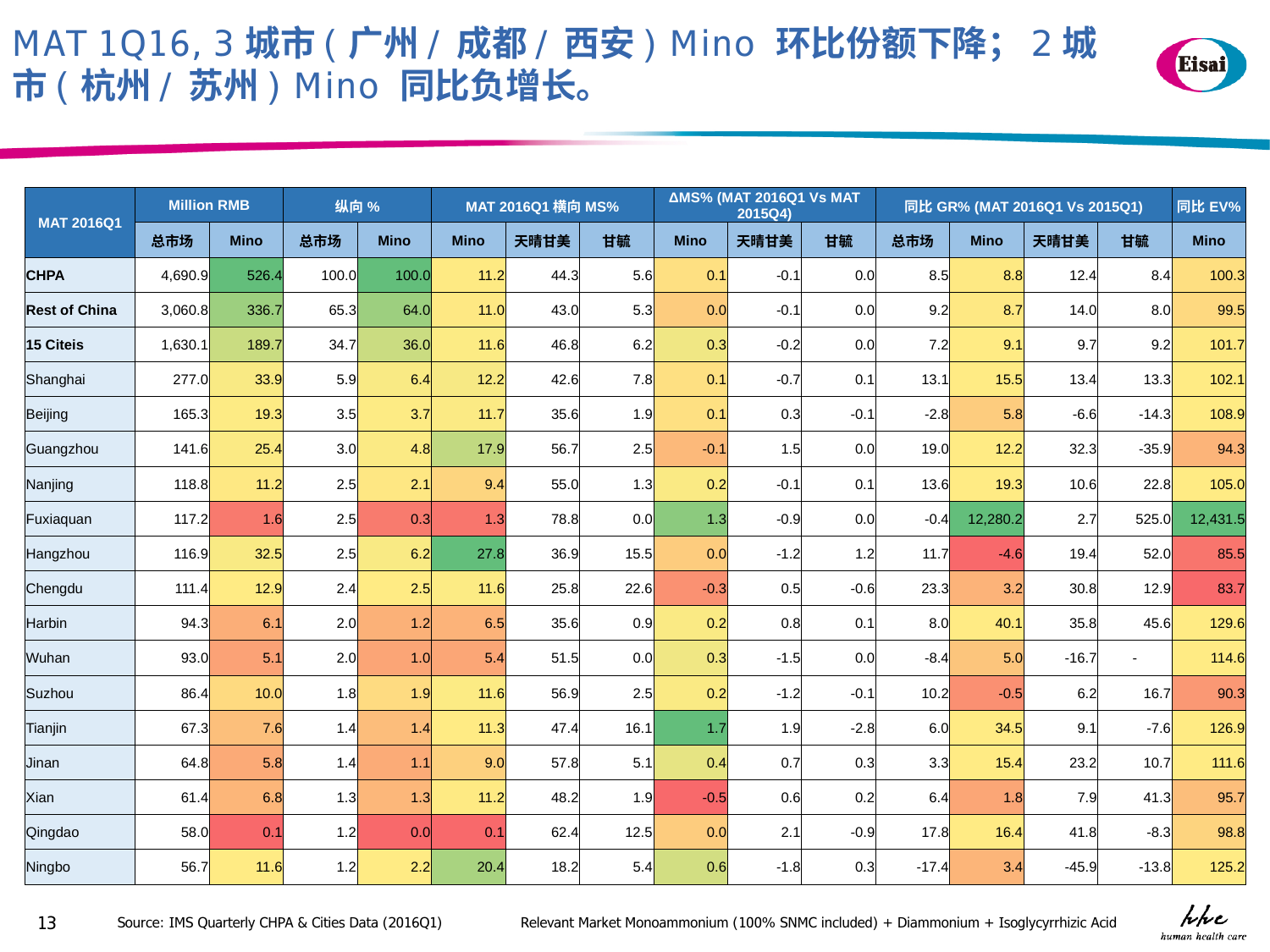

MAT 1Q16, 3城市(广州/成都/西安) Mino 环比份额下降；2城市(杭州/苏州) Mino 同比负增长。
| MAT 2016Q1 | Million RMB |  | 纵向% |  | MAT 2016Q1横向MS% |  |  | ΔMS% (MAT 2016Q1 Vs MAT 2015Q4) |  |  | 同比GR% (MAT 2016Q1 Vs 2015Q1) |  |  |  | 同比EV% |
| --- | --- | --- | --- | --- | --- | --- | --- | --- | --- | --- | --- | --- | --- | --- | --- |
|  | 总市场 | Mino | 总市场 | Mino | Mino | 天晴甘美 | 甘毓 | Mino | 天晴甘美 | 甘毓 | 总市场 | Mino | 天晴甘美 | 甘毓 | Mino |
| CHPA | 4,690.9 | 526.4 | 100.0 | 100.0 | 11.2 | 44.3 | 5.6 | 0.1 | -0.1 | 0.0 | 8.5 | 8.8 | 12.4 | 8.4 | 100.3 |
| Rest of China | 3,060.8 | 336.7 | 65.3 | 64.0 | 11.0 | 43.0 | 5.3 | 0.0 | -0.1 | 0.0 | 9.2 | 8.7 | 14.0 | 8.0 | 99.5 |
| 15 Citeis | 1,630.1 | 189.7 | 34.7 | 36.0 | 11.6 | 46.8 | 6.2 | 0.3 | -0.2 | 0.0 | 7.2 | 9.1 | 9.7 | 9.2 | 101.7 |
| Shanghai | 277.0 | 33.9 | 5.9 | 6.4 | 12.2 | 42.6 | 7.8 | 0.1 | -0.7 | 0.1 | 13.1 | 15.5 | 13.4 | 13.3 | 102.1 |
| Beijing | 165.3 | 19.3 | 3.5 | 3.7 | 11.7 | 35.6 | 1.9 | 0.1 | 0.3 | -0.1 | -2.8 | 5.8 | -6.6 | -14.3 | 108.9 |
| Guangzhou | 141.6 | 25.4 | 3.0 | 4.8 | 17.9 | 56.7 | 2.5 | -0.1 | 1.5 | 0.0 | 19.0 | 12.2 | 32.3 | -35.9 | 94.3 |
| Nanjing | 118.8 | 11.2 | 2.5 | 2.1 | 9.4 | 55.0 | 1.3 | 0.2 | -0.1 | 0.1 | 13.6 | 19.3 | 10.6 | 22.8 | 105.0 |
| Fuxiaquan | 117.2 | 1.6 | 2.5 | 0.3 | 1.3 | 78.8 | 0.0 | 1.3 | -0.9 | 0.0 | -0.4 | 12,280.2 | 2.7 | 525.0 | 12,431.5 |
| Hangzhou | 116.9 | 32.5 | 2.5 | 6.2 | 27.8 | 36.9 | 15.5 | 0.0 | -1.2 | 1.2 | 11.7 | -4.6 | 19.4 | 52.0 | 85.5 |
| Chengdu | 111.4 | 12.9 | 2.4 | 2.5 | 11.6 | 25.8 | 22.6 | -0.3 | 0.5 | -0.6 | 23.3 | 3.2 | 30.8 | 12.9 | 83.7 |
| Harbin | 94.3 | 6.1 | 2.0 | 1.2 | 6.5 | 35.6 | 0.9 | 0.2 | 0.8 | 0.1 | 8.0 | 40.1 | 35.8 | 45.6 | 129.6 |
| Wuhan | 93.0 | 5.1 | 2.0 | 1.0 | 5.4 | 51.5 | 0.0 | 0.3 | -1.5 | 0.0 | -8.4 | 5.0 | -16.7 | - | 114.6 |
| Suzhou | 86.4 | 10.0 | 1.8 | 1.9 | 11.6 | 56.9 | 2.5 | 0.2 | -1.2 | -0.1 | 10.2 | -0.5 | 6.2 | 16.7 | 90.3 |
| Tianjin | 67.3 | 7.6 | 1.4 | 1.4 | 11.3 | 47.4 | 16.1 | 1.7 | 1.9 | -2.8 | 6.0 | 34.5 | 9.1 | -7.6 | 126.9 |
| Jinan | 64.8 | 5.8 | 1.4 | 1.1 | 9.0 | 57.8 | 5.1 | 0.4 | 0.7 | 0.3 | 3.3 | 15.4 | 23.2 | 10.7 | 111.6 |
| Xian | 61.4 | 6.8 | 1.3 | 1.3 | 11.2 | 48.2 | 1.9 | -0.5 | 0.6 | 0.2 | 6.4 | 1.8 | 7.9 | 41.3 | 95.7 |
| Qingdao | 58.0 | 0.1 | 1.2 | 0.0 | 0.1 | 62.4 | 12.5 | 0.0 | 2.1 | -0.9 | 17.8 | 16.4 | 41.8 | -8.3 | 98.8 |
| Ningbo | 56.7 | 11.6 | 1.2 | 2.2 | 20.4 | 18.2 | 5.4 | 0.6 | -1.8 | 0.3 | -17.4 | 3.4 | -45.9 | -13.8 | 125.2 |
Source: IMS Quarterly CHPA & Cities Data (2016Q1)
 Relevant Market Monoammonium (100% SNMC included) + Diammonium + Isoglycyrrhizic Acid
13